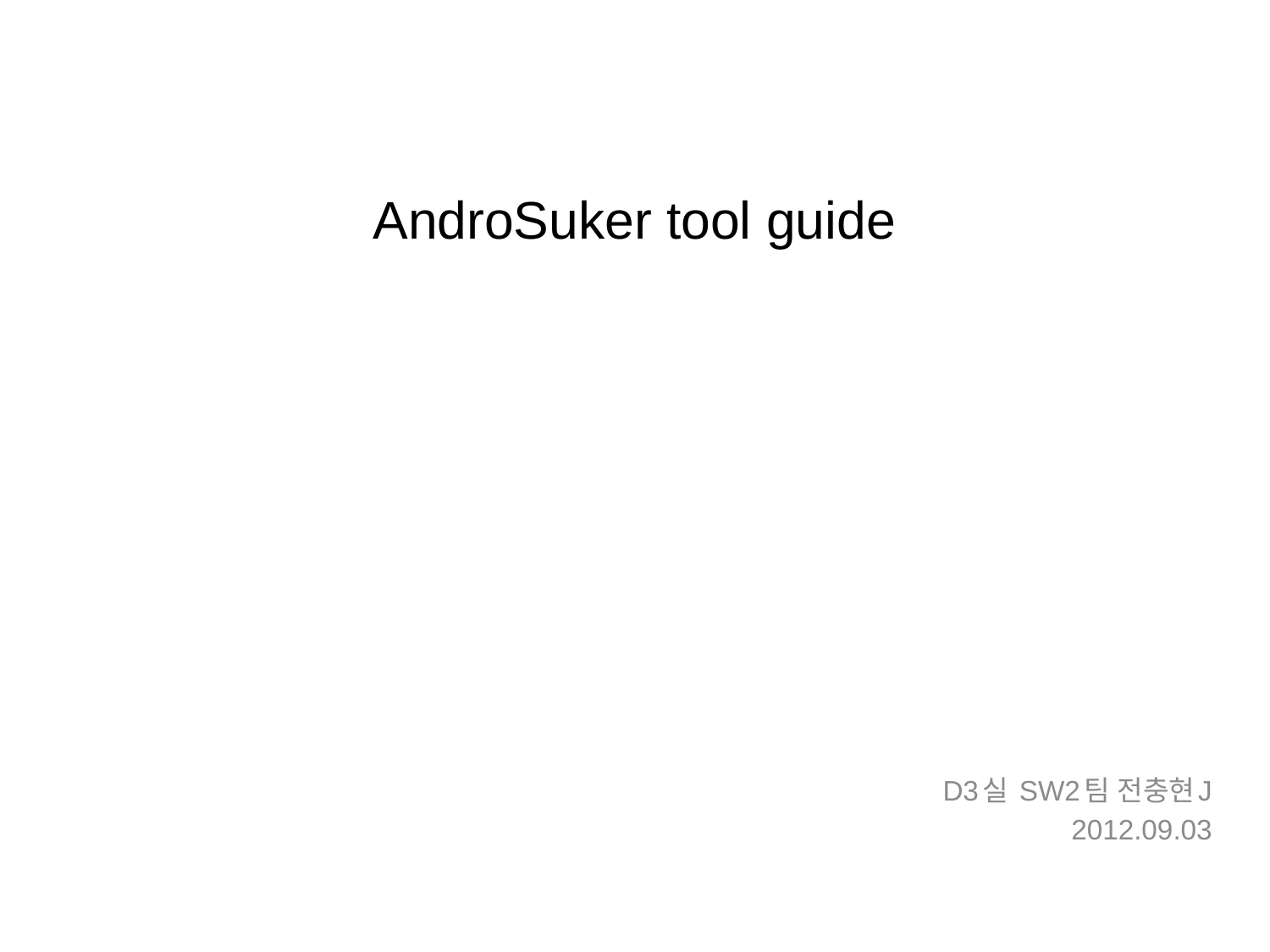

# AndroSuker tool guide
D3실 SW2팀 전충현J
2012.09.03